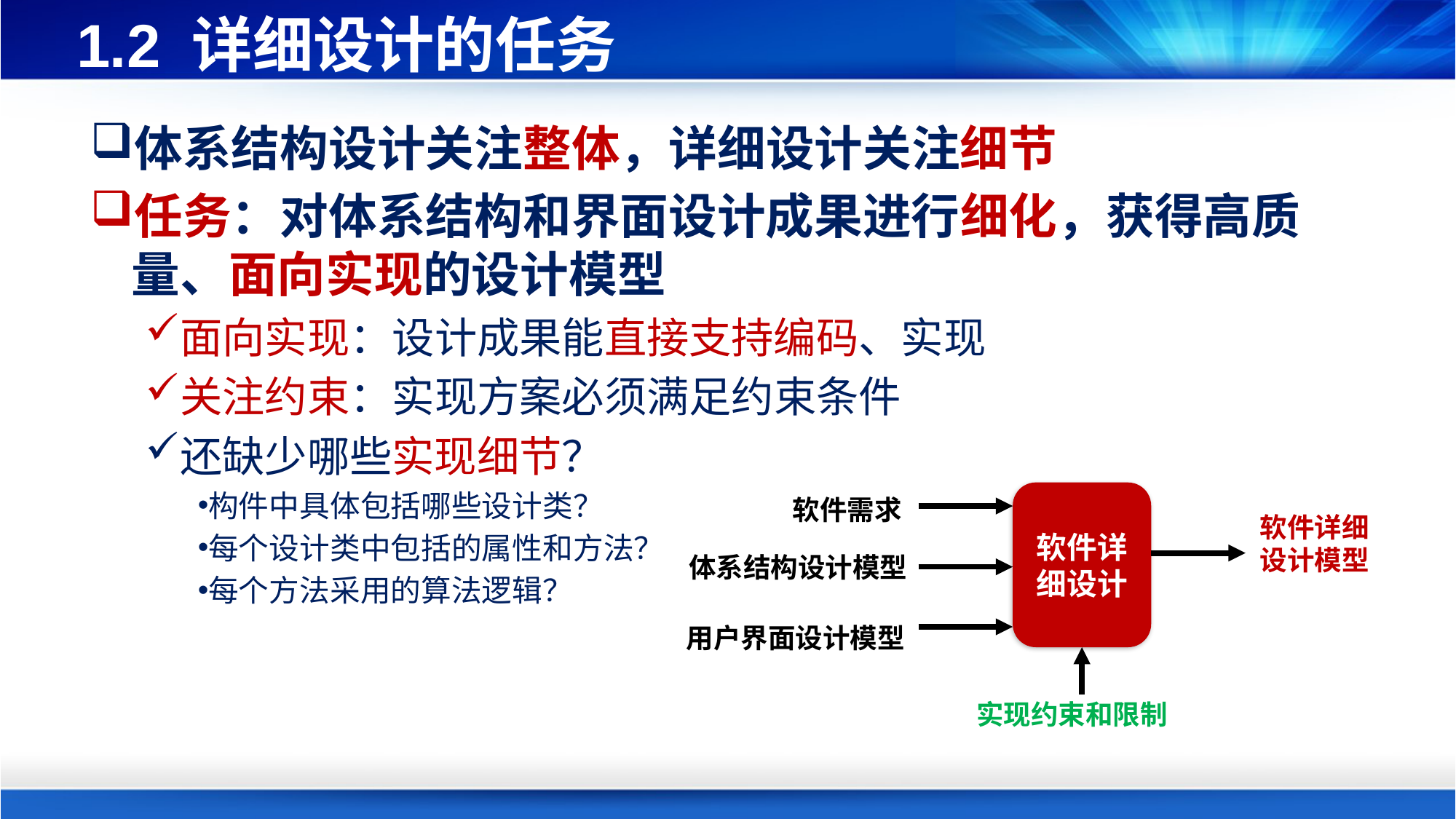

# 1.2 详细设计的任务
体系结构设计关注整体，详细设计关注细节
任务：对体系结构和界面设计成果进行细化，获得高质量、面向实现的设计模型
面向实现：设计成果能直接支持编码、实现
关注约束：实现方案必须满足约束条件
还缺少哪些实现细节？
构件中具体包括哪些设计类？
每个设计类中包括的属性和方法？
每个方法采用的算法逻辑？
软件详细设计
软件需求
软件详细设计模型
体系结构设计模型
用户界面设计模型
实现约束和限制